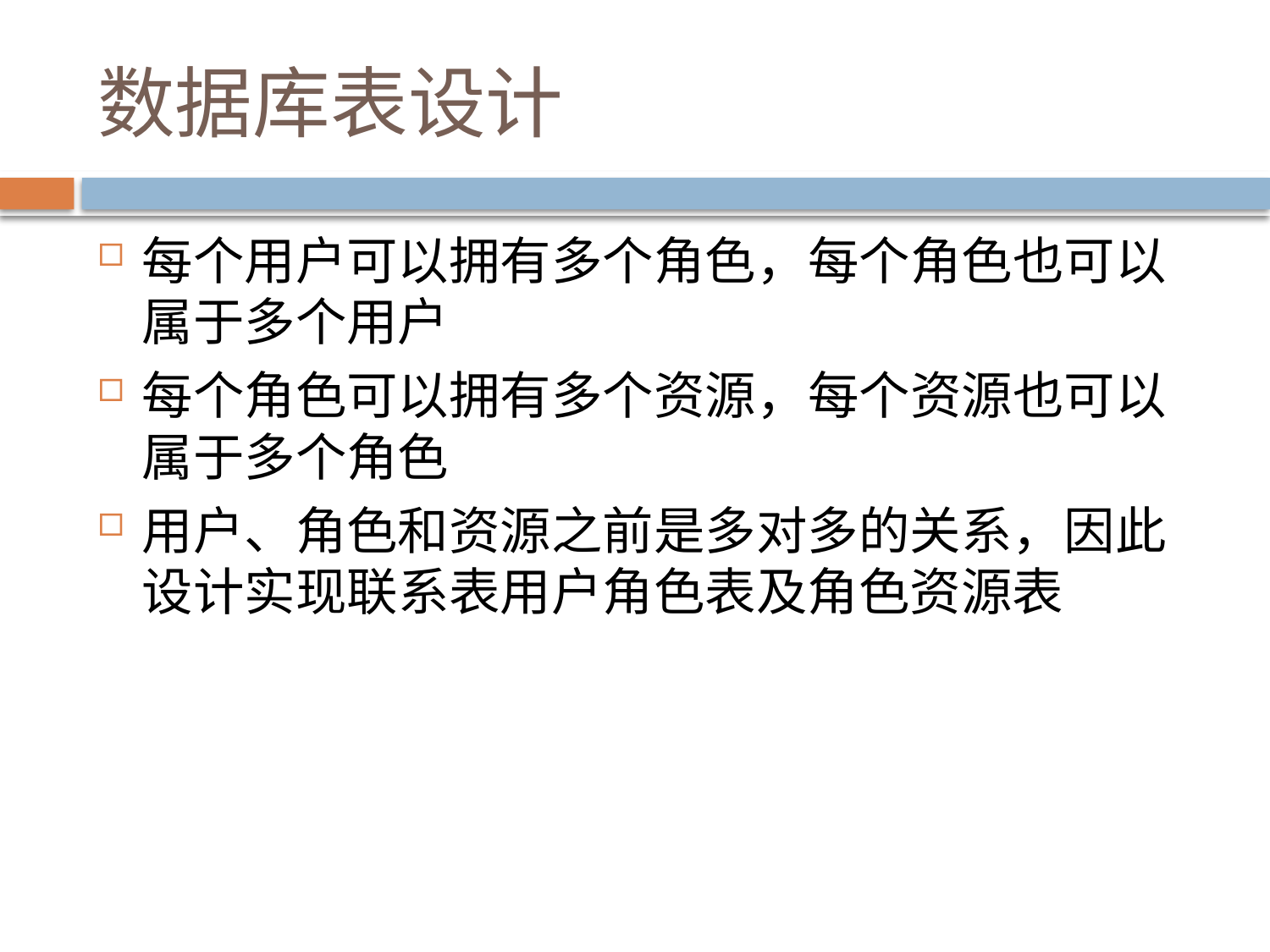

# 数据库表设计
每个用户可以拥有多个角色，每个角色也可以属于多个用户
每个角色可以拥有多个资源，每个资源也可以属于多个角色
用户、角色和资源之前是多对多的关系，因此设计实现联系表用户角色表及角色资源表